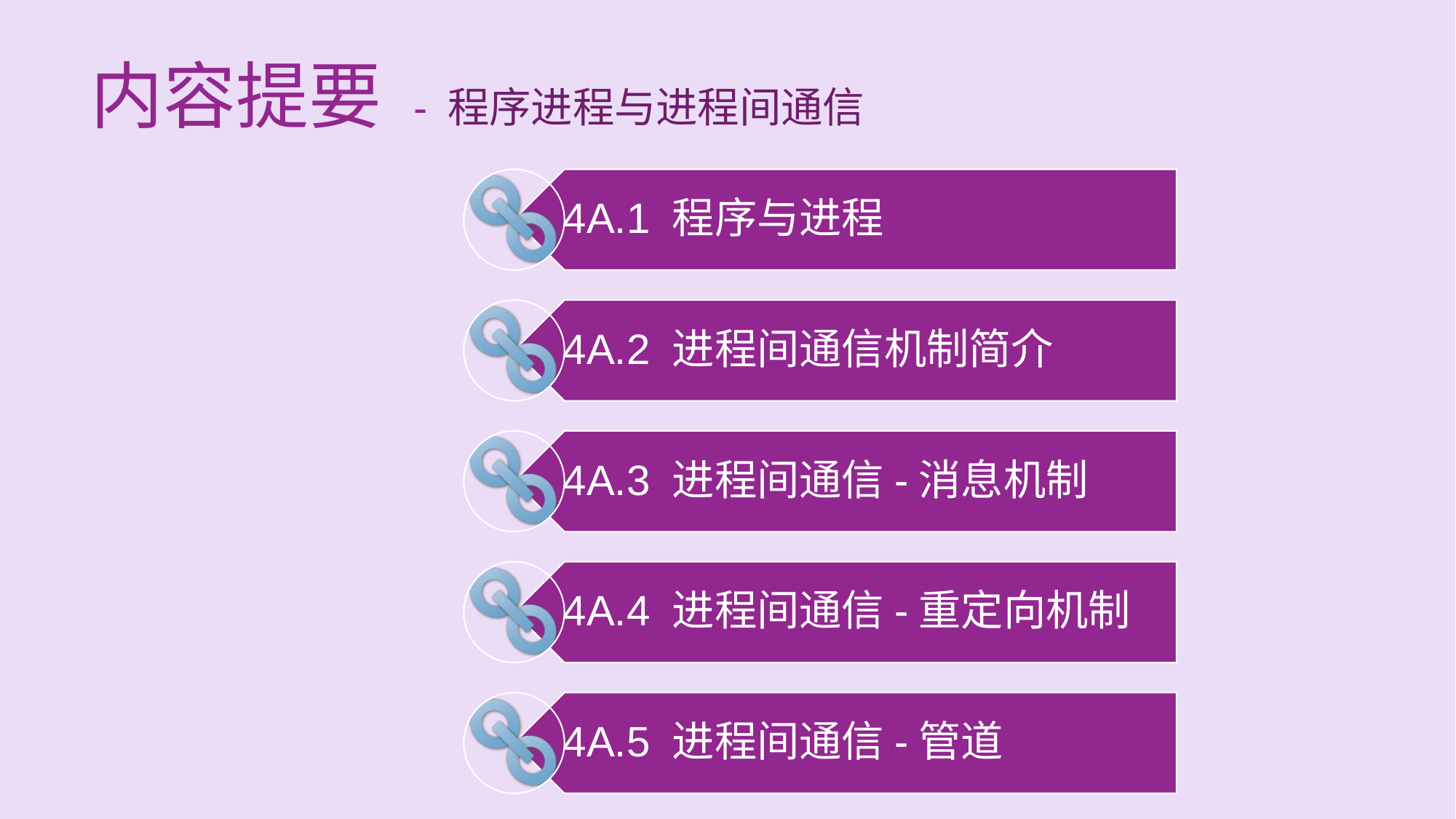

# 内容提要 - 程序进程与进程间通信
4A.1 程序与进程
4A.2 进程间通信机制简介
4A.3 进程间通信-消息机制
4A.4 进程间通信-重定向机制
4A.5 进程间通信-管道